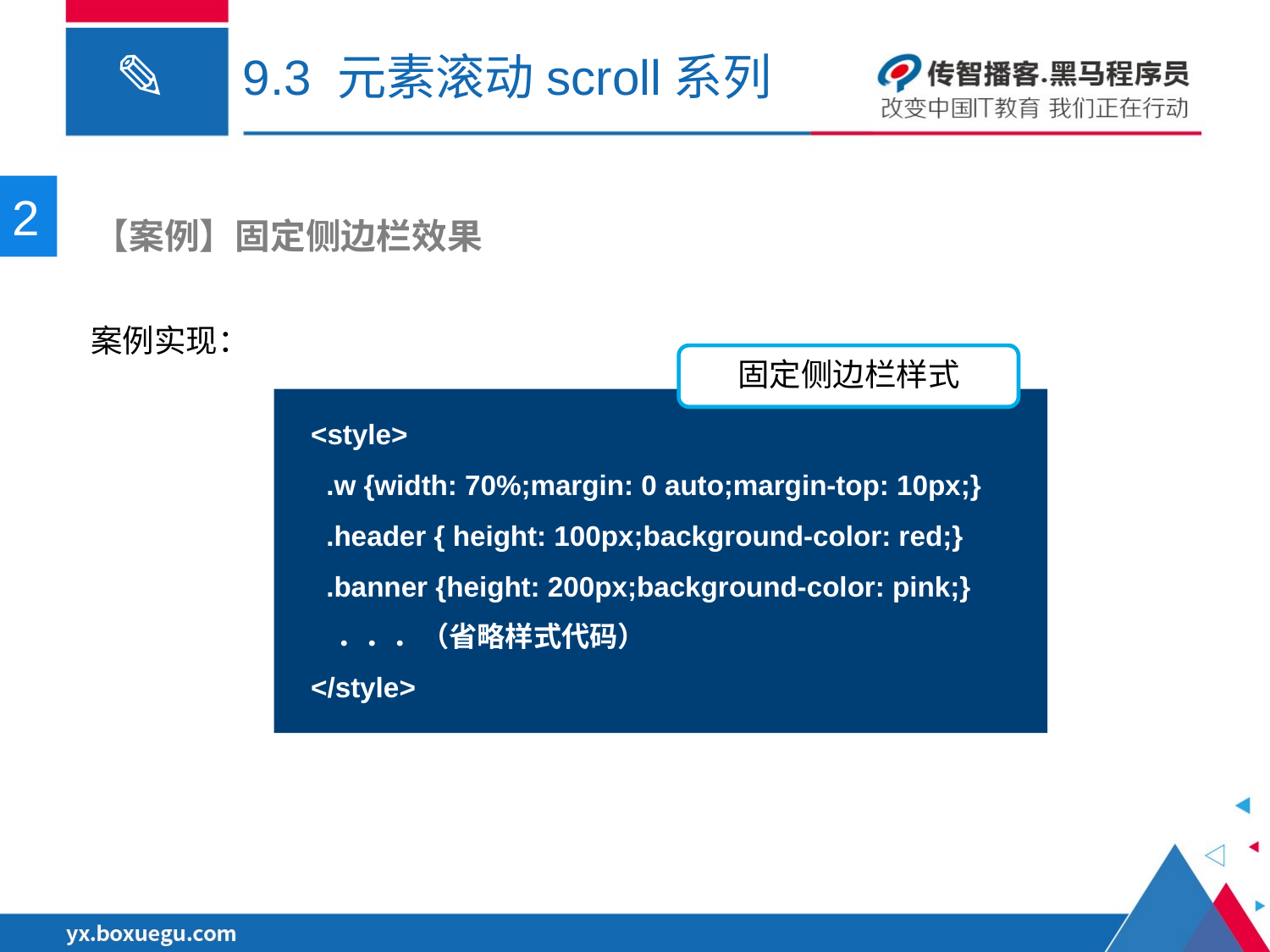

# 9.3 元素滚动scroll系列

2
  【案例】固定侧边栏效果
案例实现：
固定侧边栏样式

<style>
  .w {width: 70%;margin: 0 auto;margin-top: 10px;}
  .header { height: 100px;background-color: red;}
  .banner {height: 200px;background-color: pink;}
   ．．．（省略样式代码）
</style>